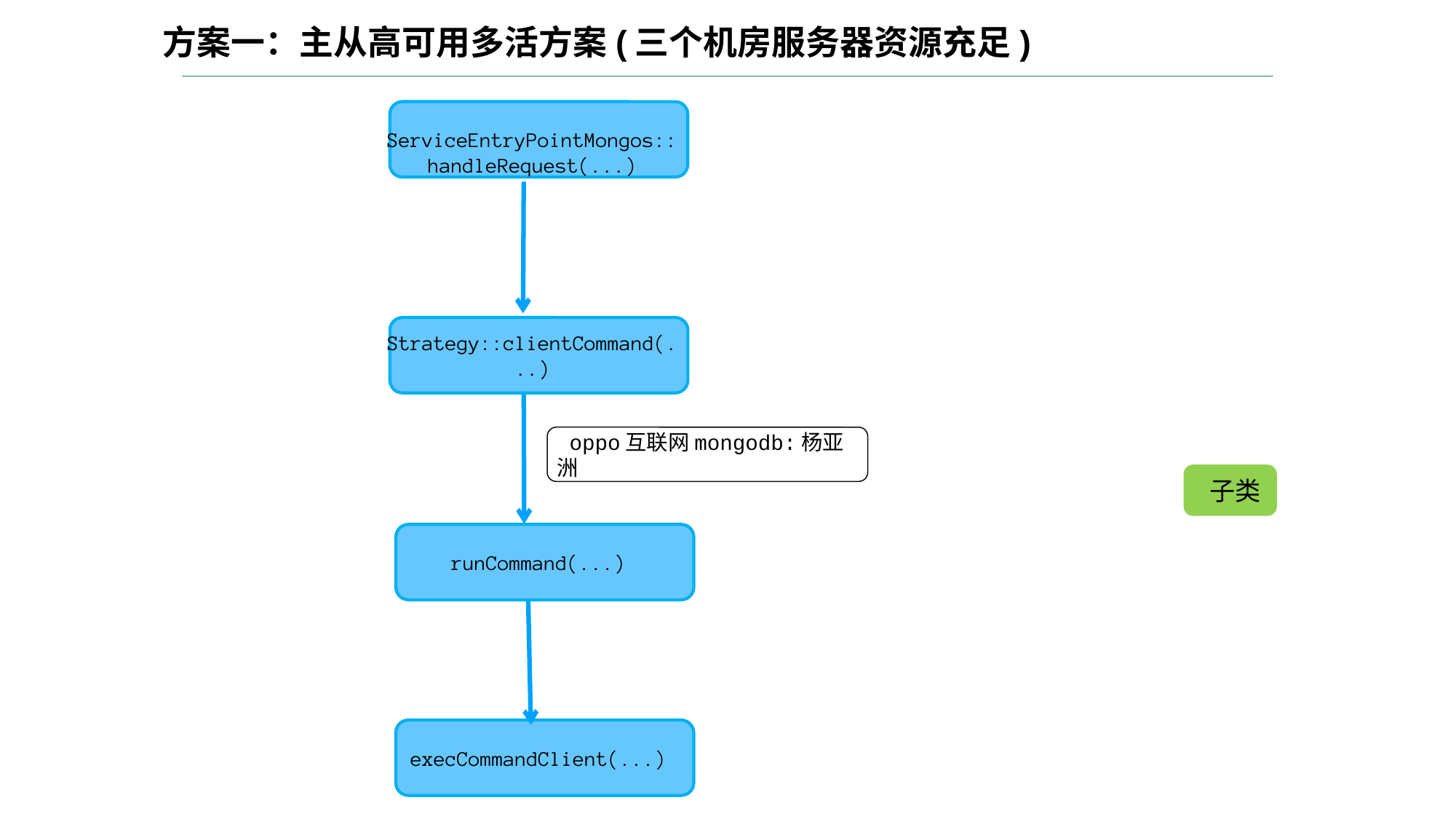

方案一：主从高可用多活方案(三个机房服务器资源充足)

 ServiceEntryPointMongos::handleRequest(...)

Strategy::clientCommand(...)

 oppo互联网mongodb:杨亚洲

  子类

runCommand(...)

execCommandClient(...)